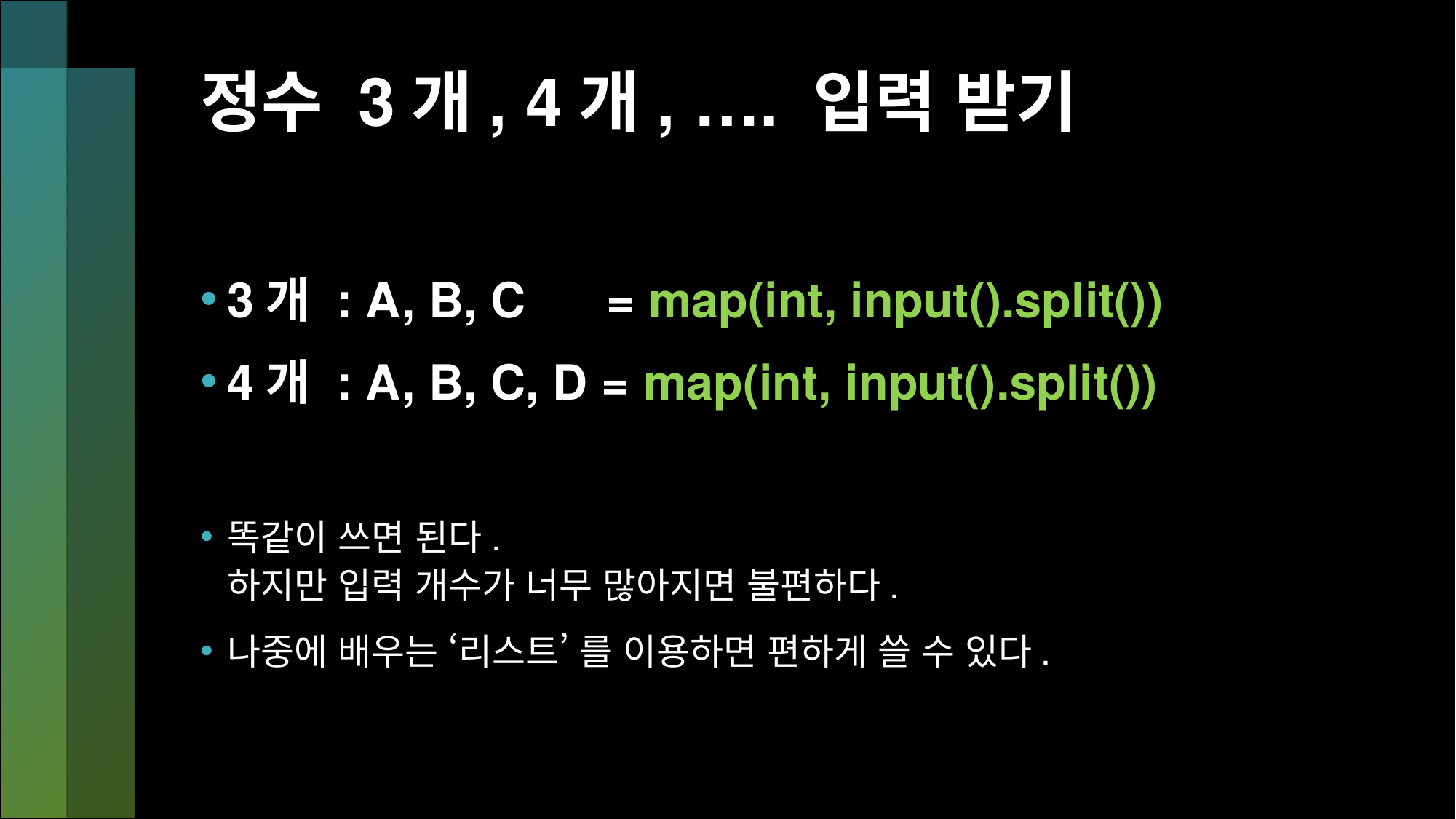

# 정수 3개, 4개, …. 입력 받기
3개 : A, B, C      = map(int, input().split())
4개 : A, B, C, D = map(int, input().split())

똑같이 쓰면 된다.
하지만 입력 개수가 너무 많아지면 불편하다.
나중에 배우는 ‘리스트’ 를 이용하면 편하게 쓸 수 있다.